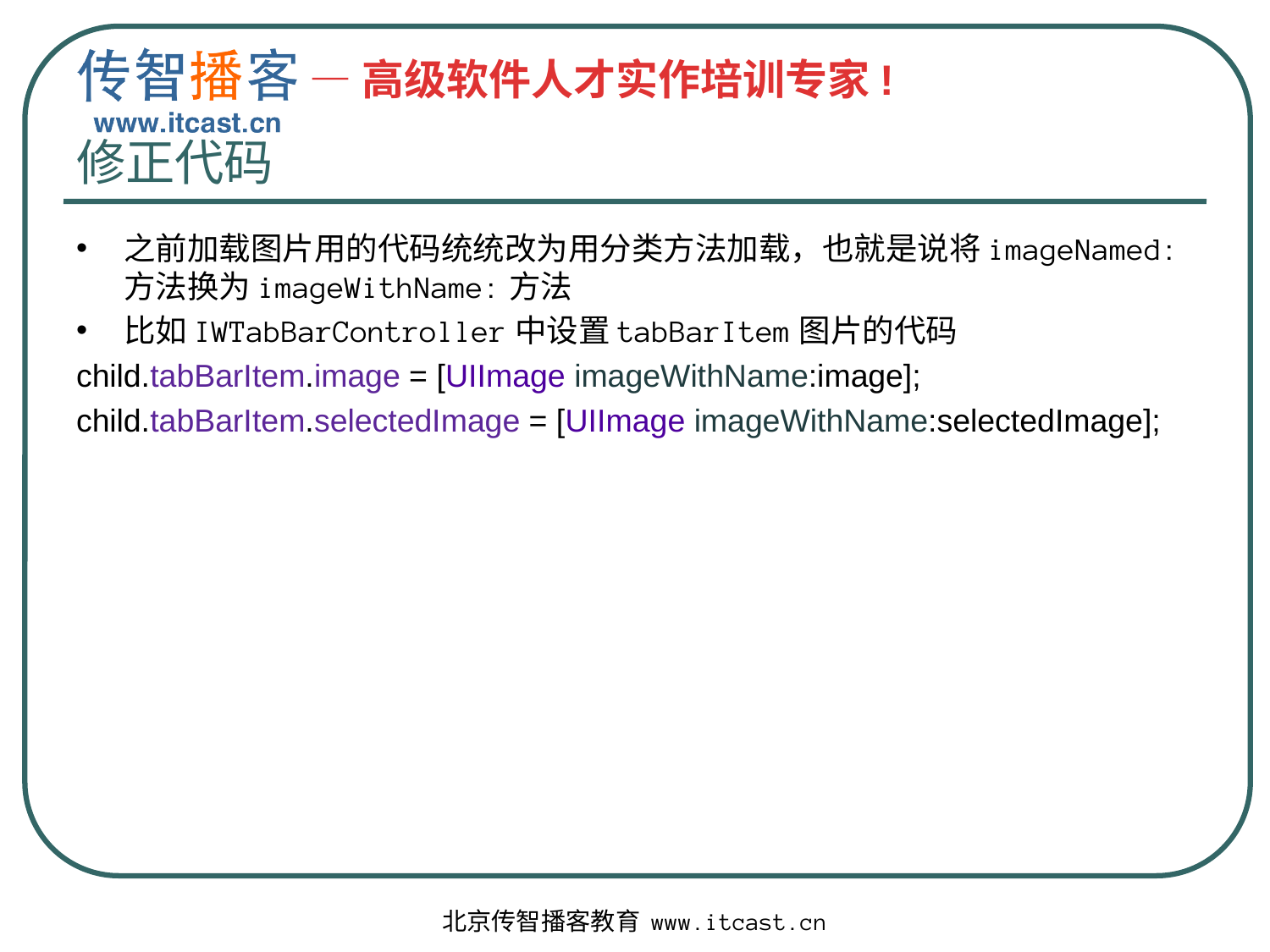

# 修正代码
之前加载图片用的代码统统改为用分类方法加载，也就是说将imageNamed:方法换为imageWithName:方法
比如IWTabBarController中设置tabBarItem图片的代码
child.tabBarItem.image = [UIImage imageWithName:image];
child.tabBarItem.selectedImage = [UIImage imageWithName:selectedImage];